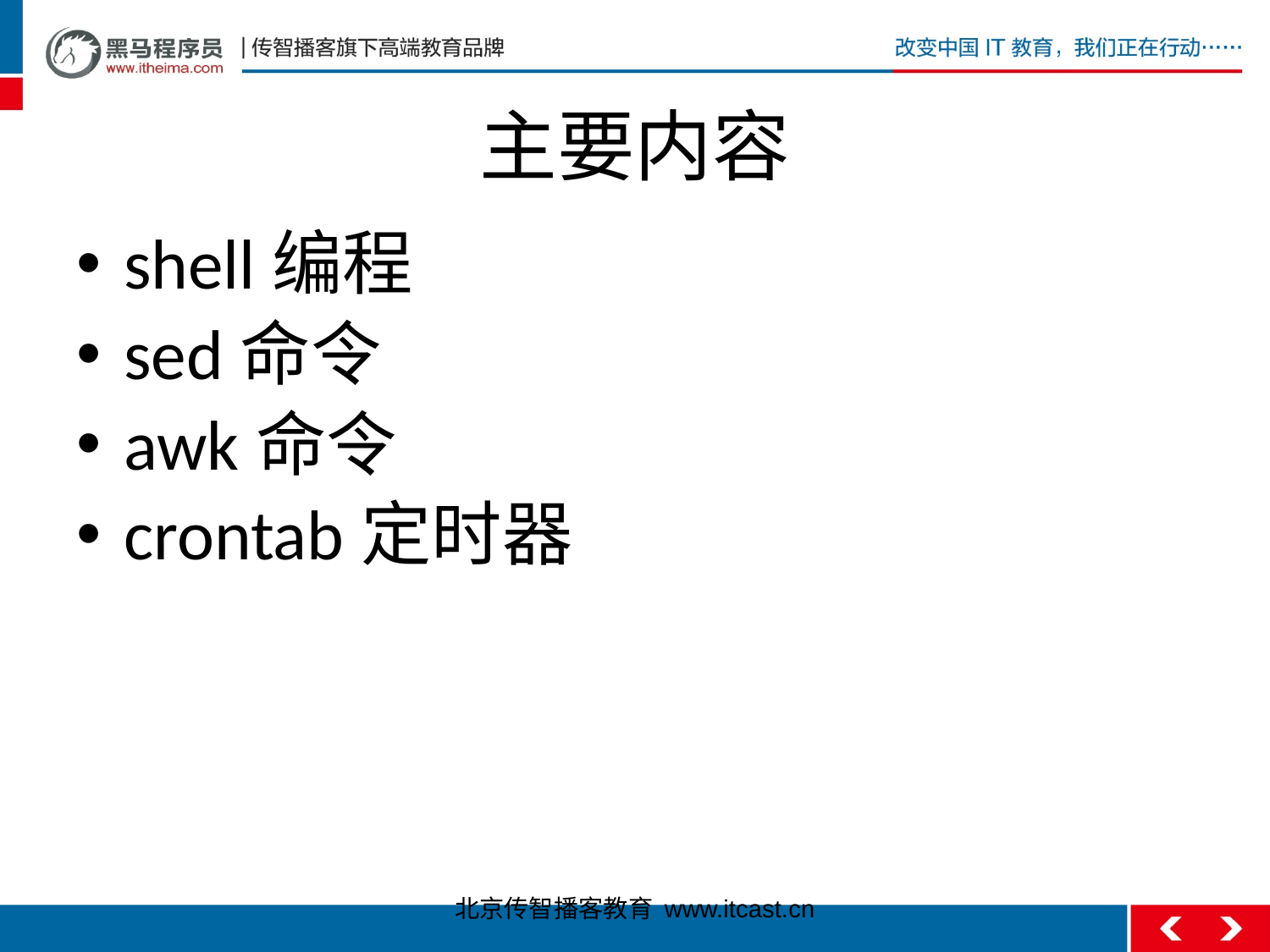

# 主要内容
shell编程
sed命令
awk命令
crontab定时器
北京传智播客教育 www.itcast.cn